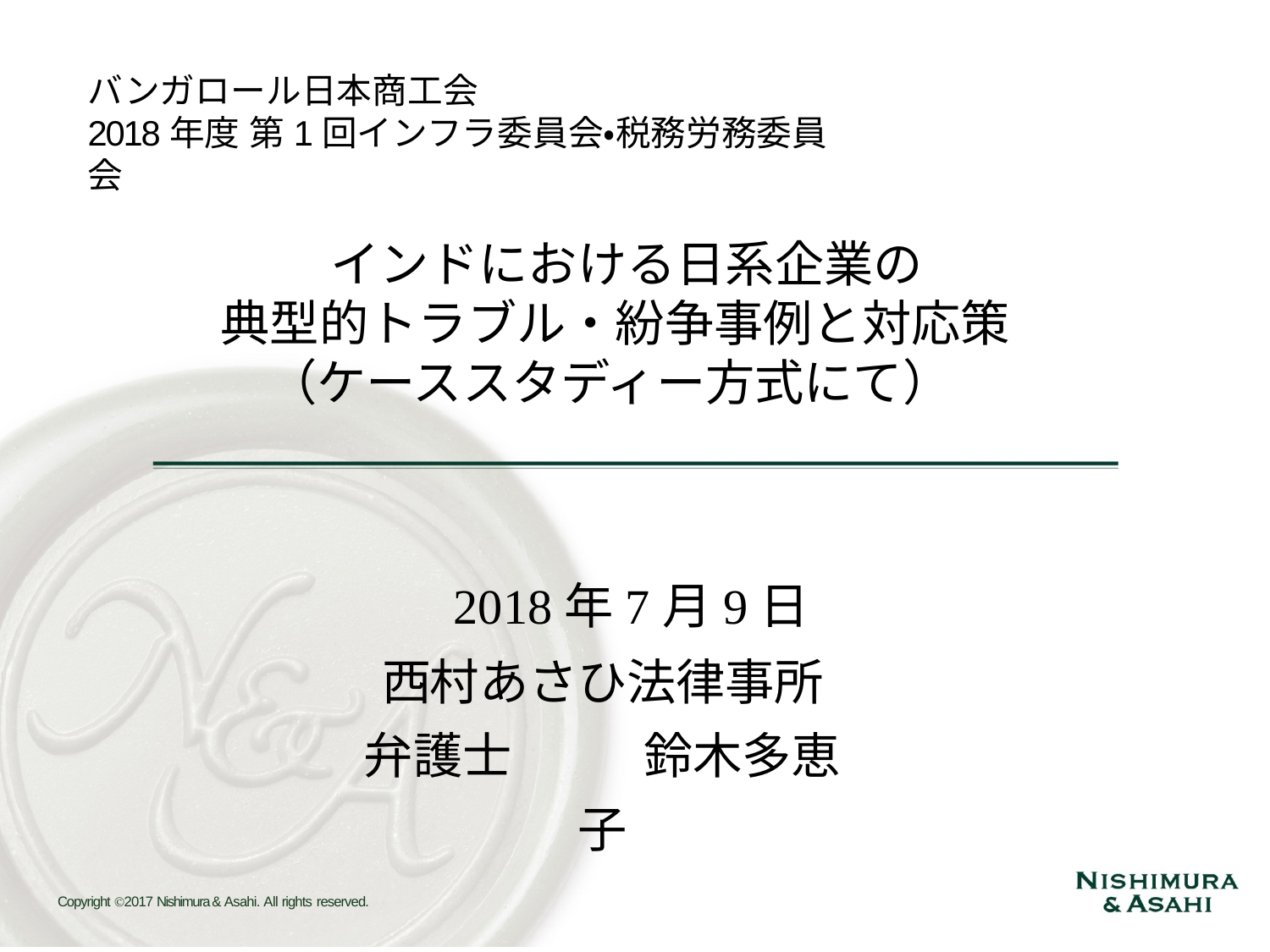

バンガロール日本商工会
2018年度 第1回インフラ委員会・税務労務委員会
# インドにおける日系企業の 典型的トラブル・紛争事例と対応策（ケーススタディー方式にて）

2018年7月9日
西村あさひ法律事所 弁護士	鈴木多恵子
Copyright Ⓒ2017 Nishimura & Asahi. All rights reserved.